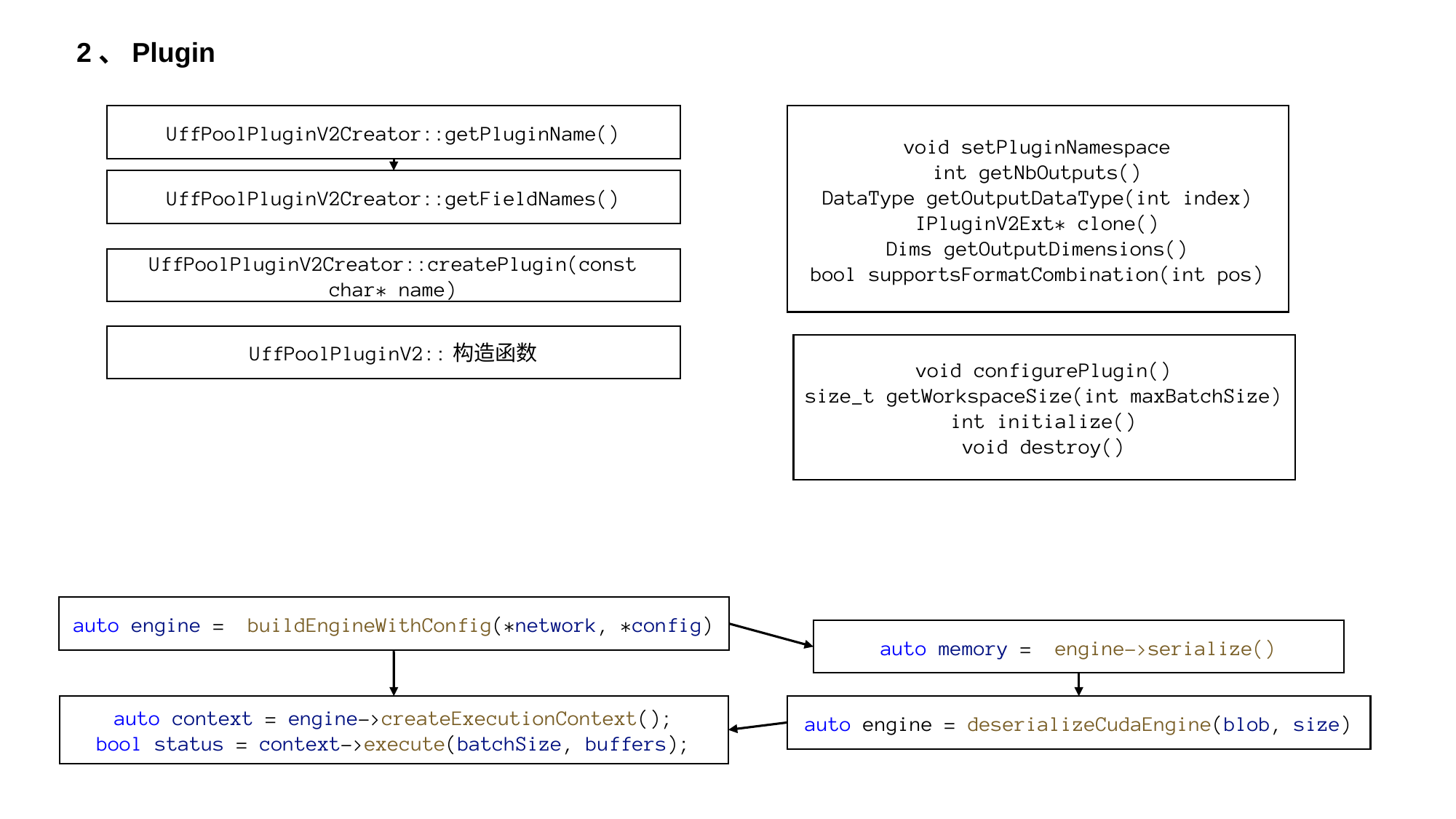

2、Plugin
UffPoolPluginV2Creator::getPluginName()
void setPluginNamespace
int getNbOutputs()
DataType getOutputDataType(int index)
IPluginV2Ext* clone()
Dims getOutputDimensions()
bool supportsFormatCombination(int pos)
UffPoolPluginV2Creator::getFieldNames()
UffPoolPluginV2Creator::createPlugin(const char* name)
UffPoolPluginV2::构造函数
void configurePlugin()
size_t getWorkspaceSize(int maxBatchSize)
int initialize()
void destroy()
auto engine =  buildEngineWithConfig(*network, *config)
auto memory =  engine->serialize()
auto context = engine->createExecutionContext();
bool status = context->execute(batchSize, buffers);
auto engine = deserializeCudaEngine(blob, size)